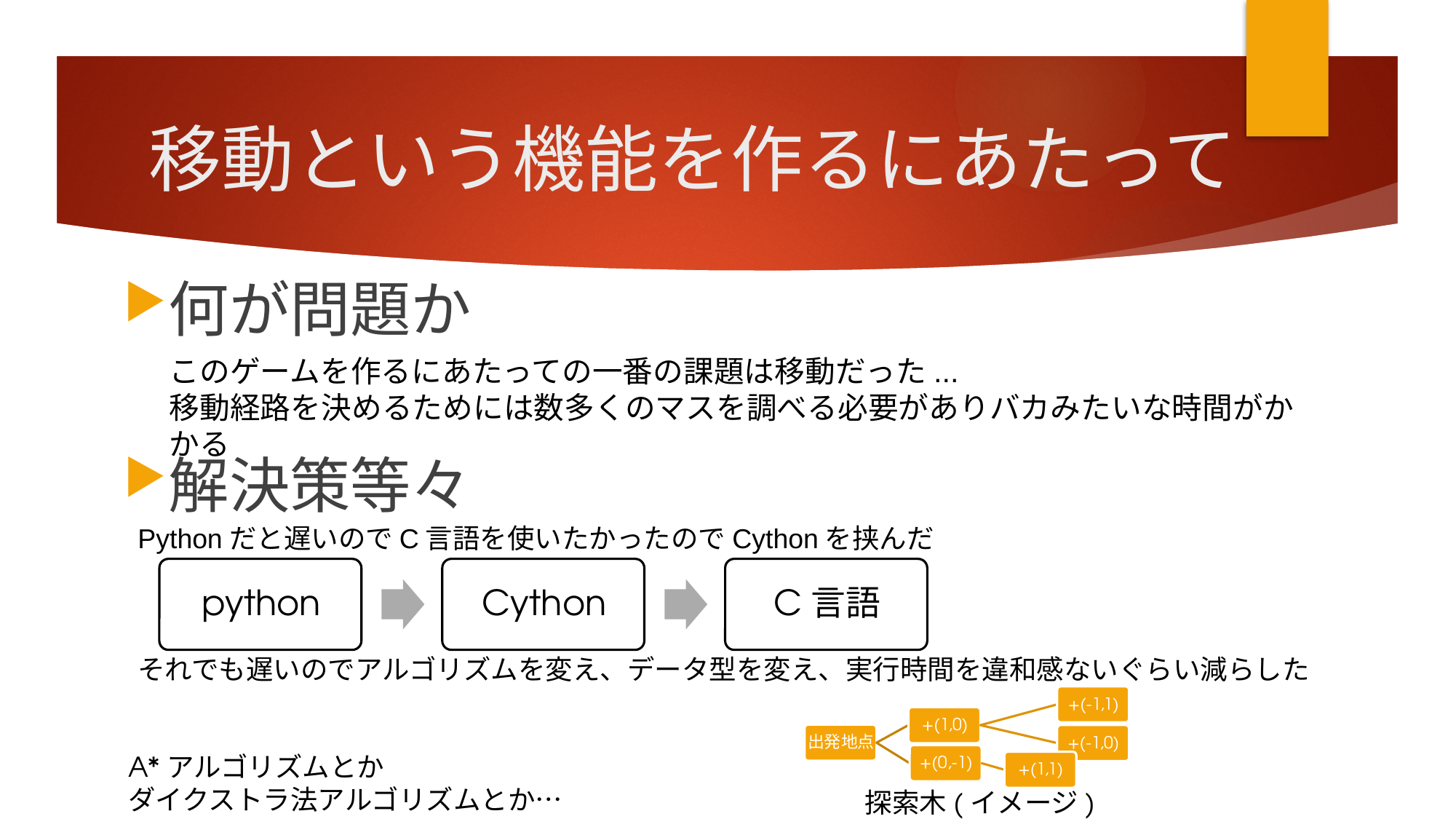

# 移動という機能を作るにあたって
何が問題か

解決策等々
このゲームを作るにあたっての一番の課題は移動だった...
移動経路を決めるためには数多くのマスを調べる必要がありバカみたいな時間がかかる
Pythonだと遅いのでC言語を使いたかったのでCythonを挟んだ

それでも遅いのでアルゴリズムを変え、データ型を変え、実行時間を違和感ないぐらい減らした
python

Cython

C言語
出発地点

+(1,0)

+(-1,1)

+(-1,0)

+(0,-1)

+(1,1)
A*アルゴリズムとか
ダイクストラ法アルゴリズムとか…
探索木(イメージ)